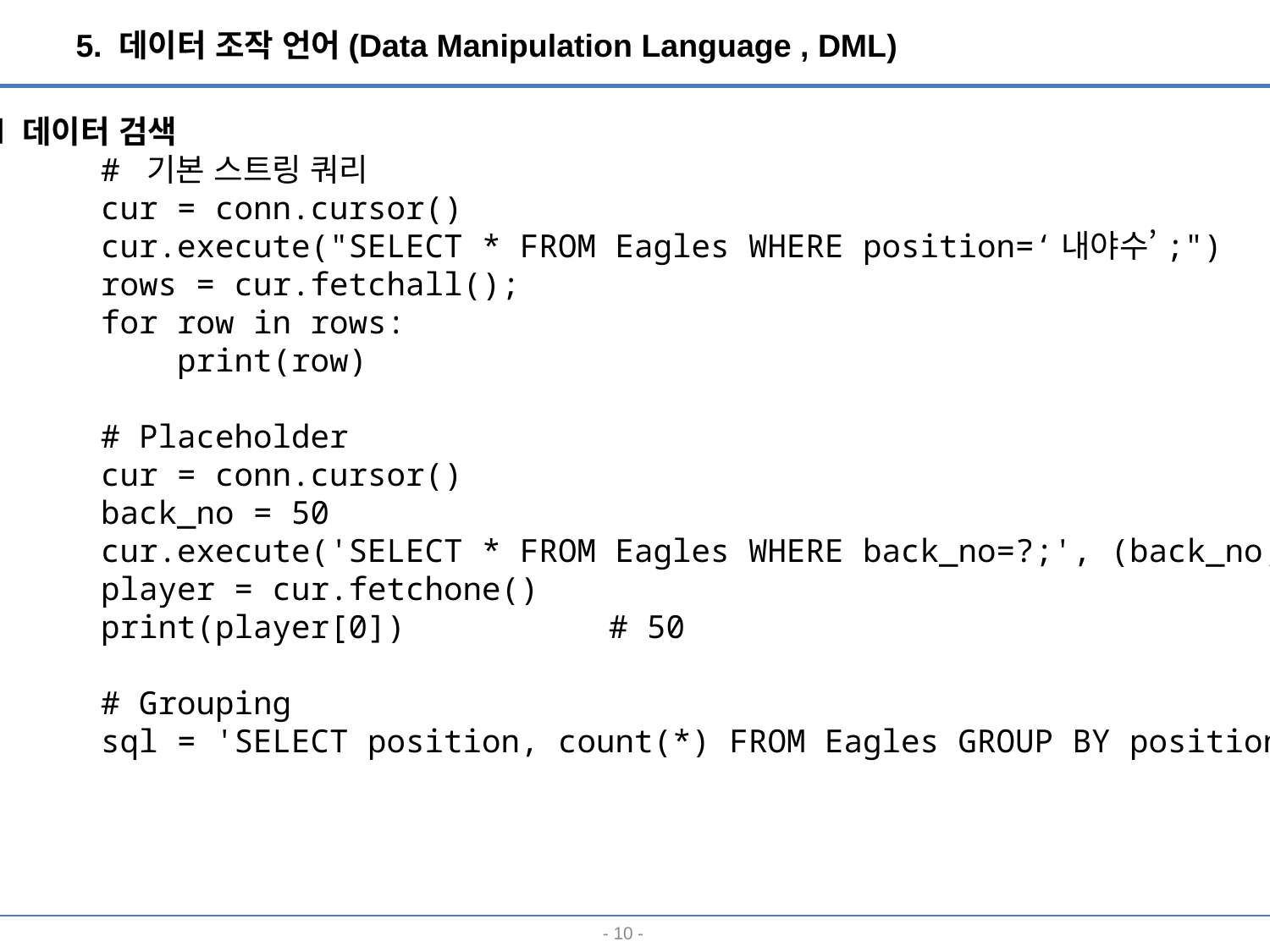

5. 데이터 조작 언어(Data Manipulation Language , DML)
■ 데이터 검색
# 기본 스트링 쿼리
cur = conn.cursor()
cur.execute("SELECT * FROM Eagles WHERE position=‘내야수’;")
rows = cur.fetchall();
for row in rows:
    print(row)

# Placeholder
cur = conn.cursor()
back_no = 50
cur.execute('SELECT * FROM Eagles WHERE back_no=?;', (back_no,))
player = cur.fetchone()
print(player[0])		# 50
# Grouping
sql = 'SELECT position, count(*) FROM Eagles GROUP BY position'
- 10 -